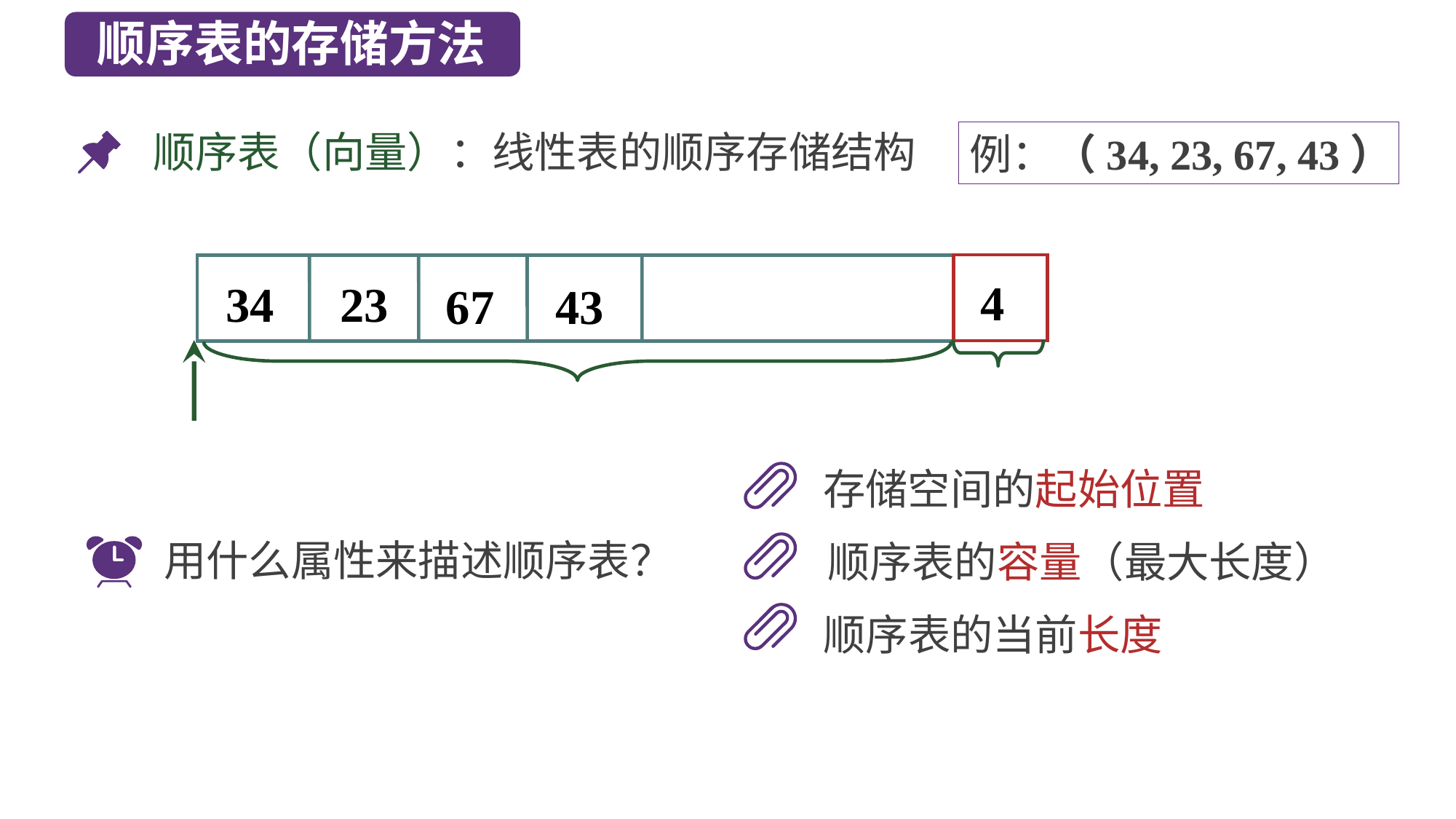

顺序表的存储方法

顺序表（向量）：线性表的顺序存储结构
例：（34, 23, 67, 43）

 4

34
23
67
43

顺序表的当前长度

存储空间的起始位置

顺序表的容量（最大长度）

用什么属性来描述顺序表？

Page  03